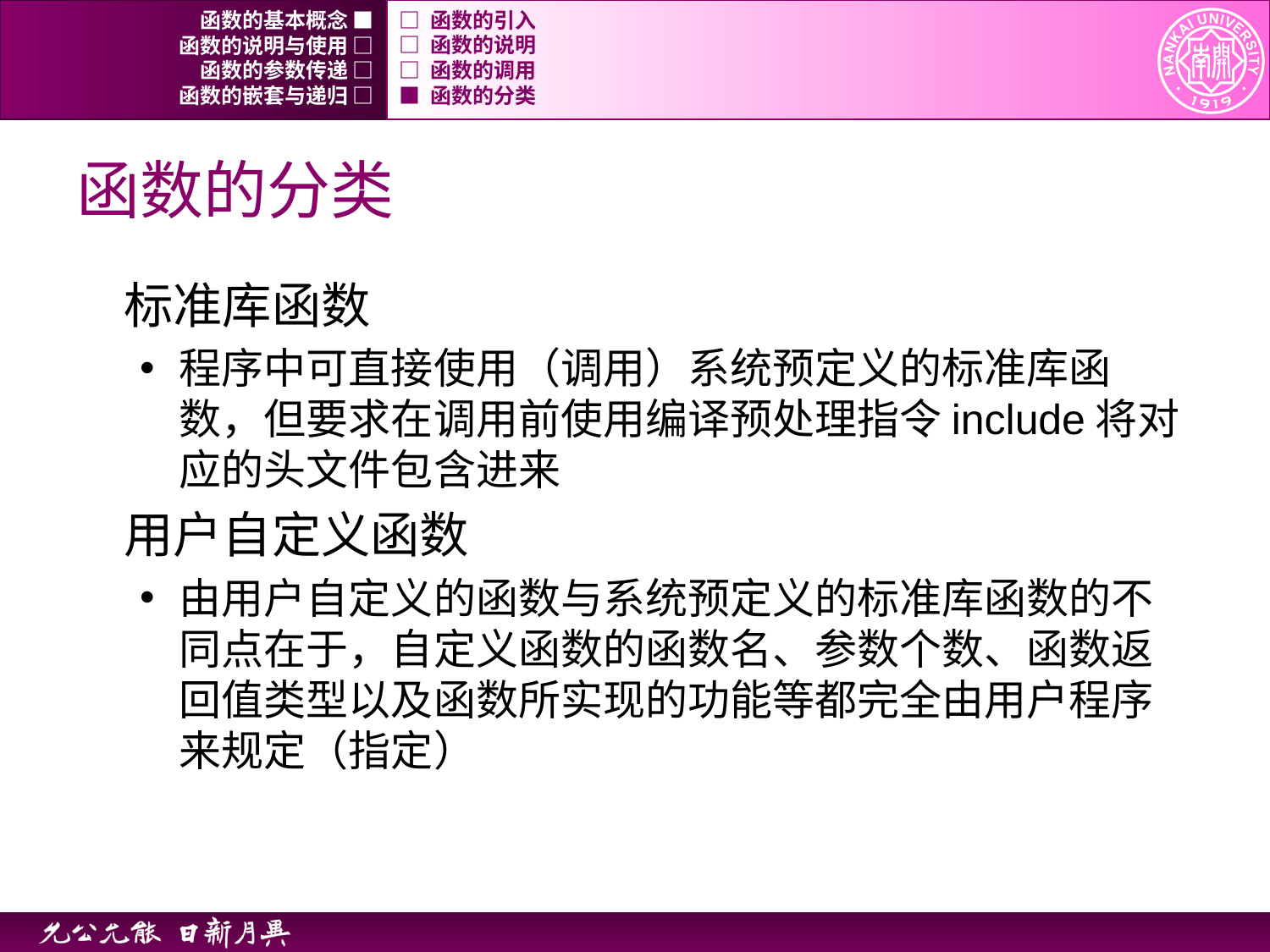

函数的基本概念 ■
□ 函数的引入
函数的说明与使用 □
□ 函数的说明
函数的参数传递 □
□ 函数的调用
函数的嵌套与递归 □
■ 函数的分类
# 函数的分类
标准库函数
程序中可直接使用（调用）系统预定义的标准库函数，但要求在调用前使用编译预处理指令include将对应的头文件包含进来
用户自定义函数
由用户自定义的函数与系统预定义的标准库函数的不同点在于，自定义函数的函数名、参数个数、函数返回值类型以及函数所实现的功能等都完全由用户程序来规定（指定）